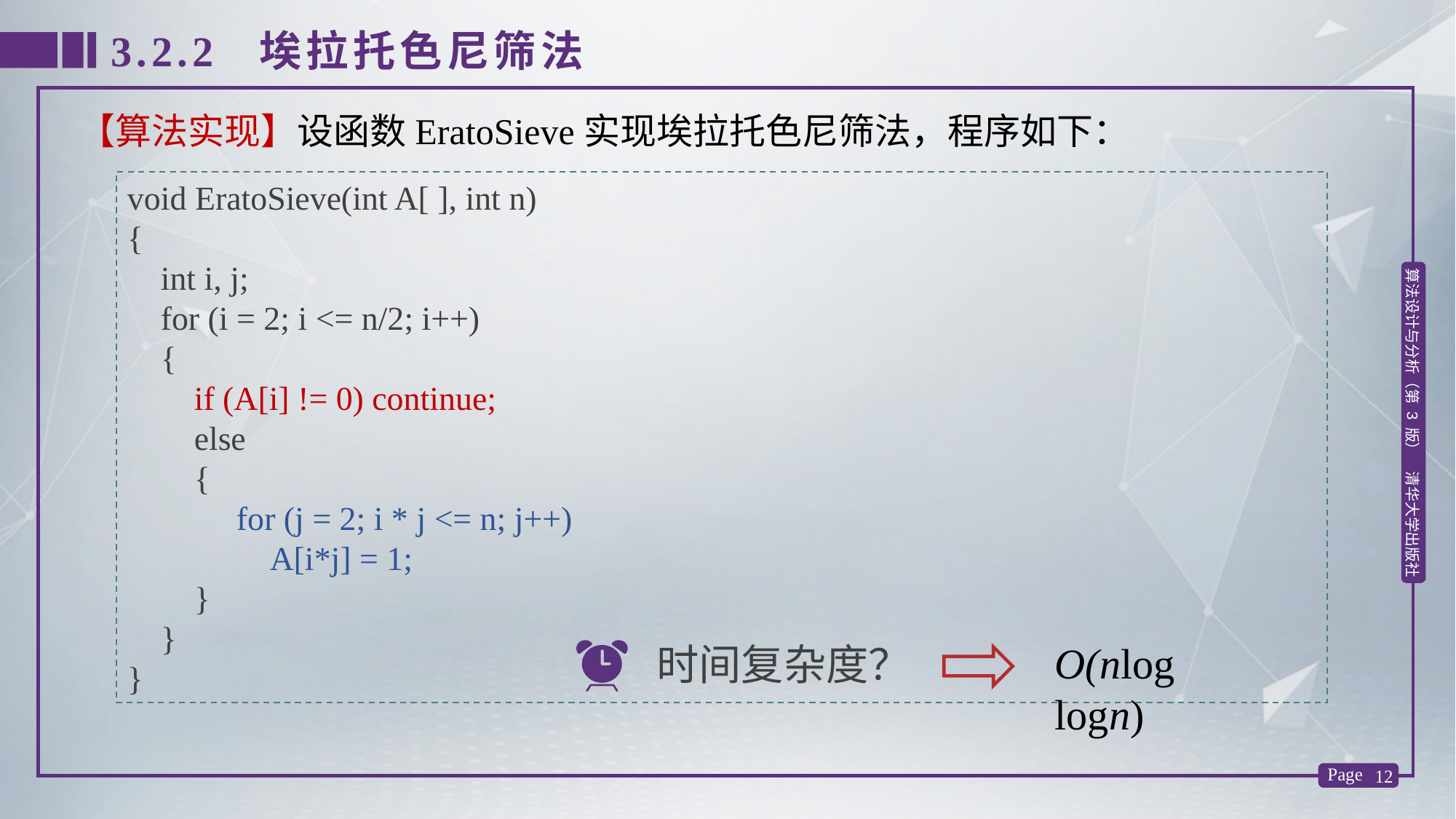

3.2.2  埃拉托色尼筛法
【算法实现】设函数EratoSieve实现埃拉托色尼筛法，程序如下：
void EratoSieve(int A[ ], int n)
{
    int i, j;
    for (i = 2; i <= n/2; i++)
    {
        if (A[i] != 0) continue;
        else
        {
	for (j = 2; i * j <= n; j++)
	    A[i*j] = 1;
        }
    }
}
O(nlog logn)

时间复杂度？